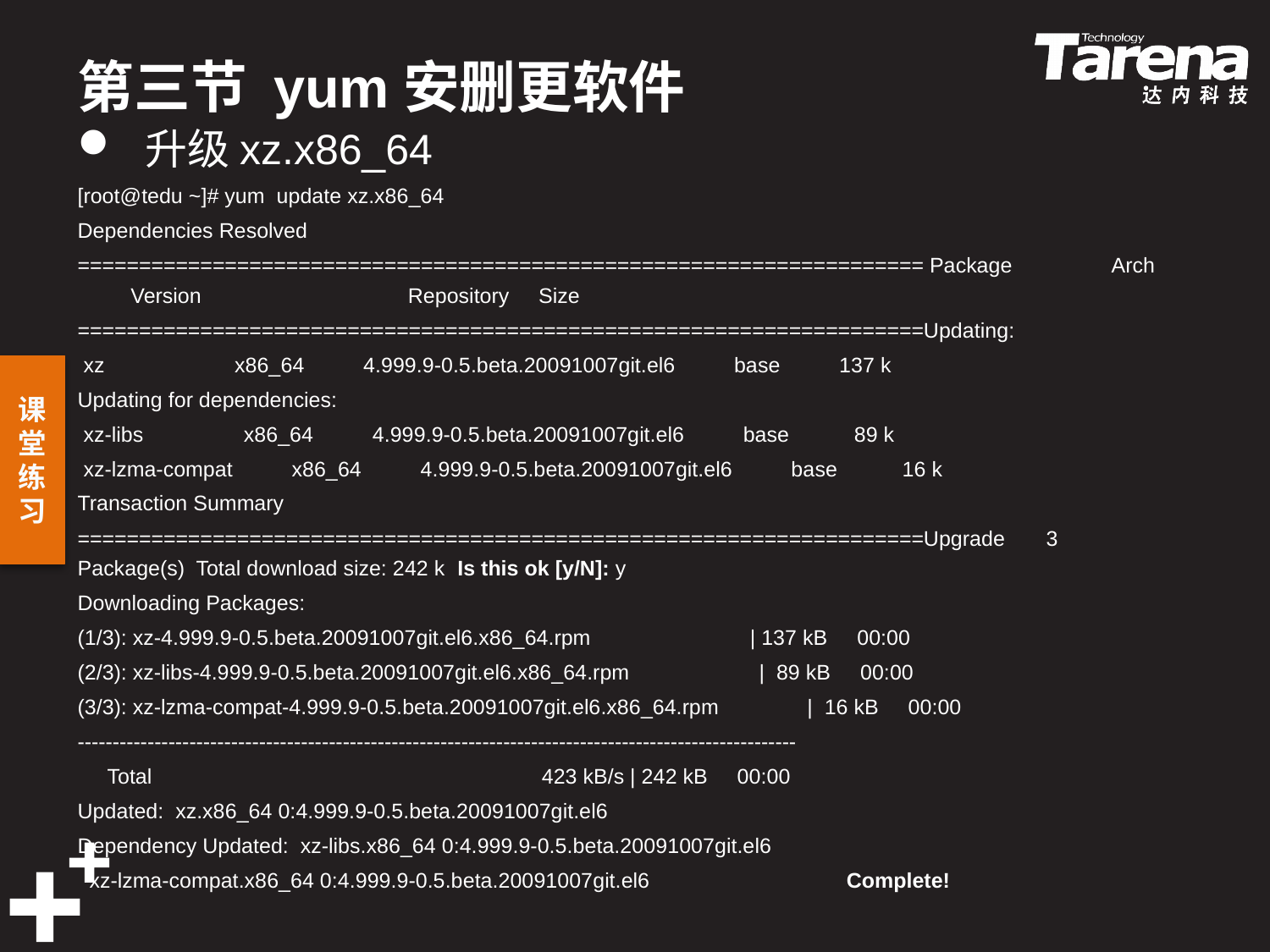

# 第三节 yum安删更软件
 升级xz.x86_64
[root@tedu ~]# yum  update xz.x86_64
Dependencies Resolved
===================================================================== Package                 Arch            Version                                   Repository     Size
=====================================================================Updating:
 xz                      x86_64          4.999.9-0.5.beta.20091007git.el6          base          137 k
Updating for dependencies:
 xz-libs                 x86_64          4.999.9-0.5.beta.20091007git.el6          base           89 k
 xz-lzma-compat          x86_64          4.999.9-0.5.beta.20091007git.el6          base           16 k
Transaction Summary
=====================================================================Upgrade       3 Package(s)  Total download size: 242 k  Is this ok [y/N]: y
Downloading Packages:
(1/3): xz-4.999.9-0.5.beta.20091007git.el6.x86_64.rpm                           | 137 kB     00:00
(2/3): xz-libs-4.999.9-0.5.beta.20091007git.el6.x86_64.rpm                      |  89 kB     00:00
(3/3): xz-lzma-compat-4.999.9-0.5.beta.20091007git.el6.x86_64.rpm               |  16 kB     00:00
-------------------------------------------------------------------------------------------------------
     Total                                                                  423 kB/s | 242 kB     00:00
Updated:  xz.x86_64 0:4.999.9-0.5.beta.20091007git.el6
Dependency Updated:  xz-libs.x86_64 0:4.999.9-0.5.beta.20091007git.el6
  xz-lzma-compat.x86_64 0:4.999.9-0.5.beta.20091007git.el6                                 Complete!